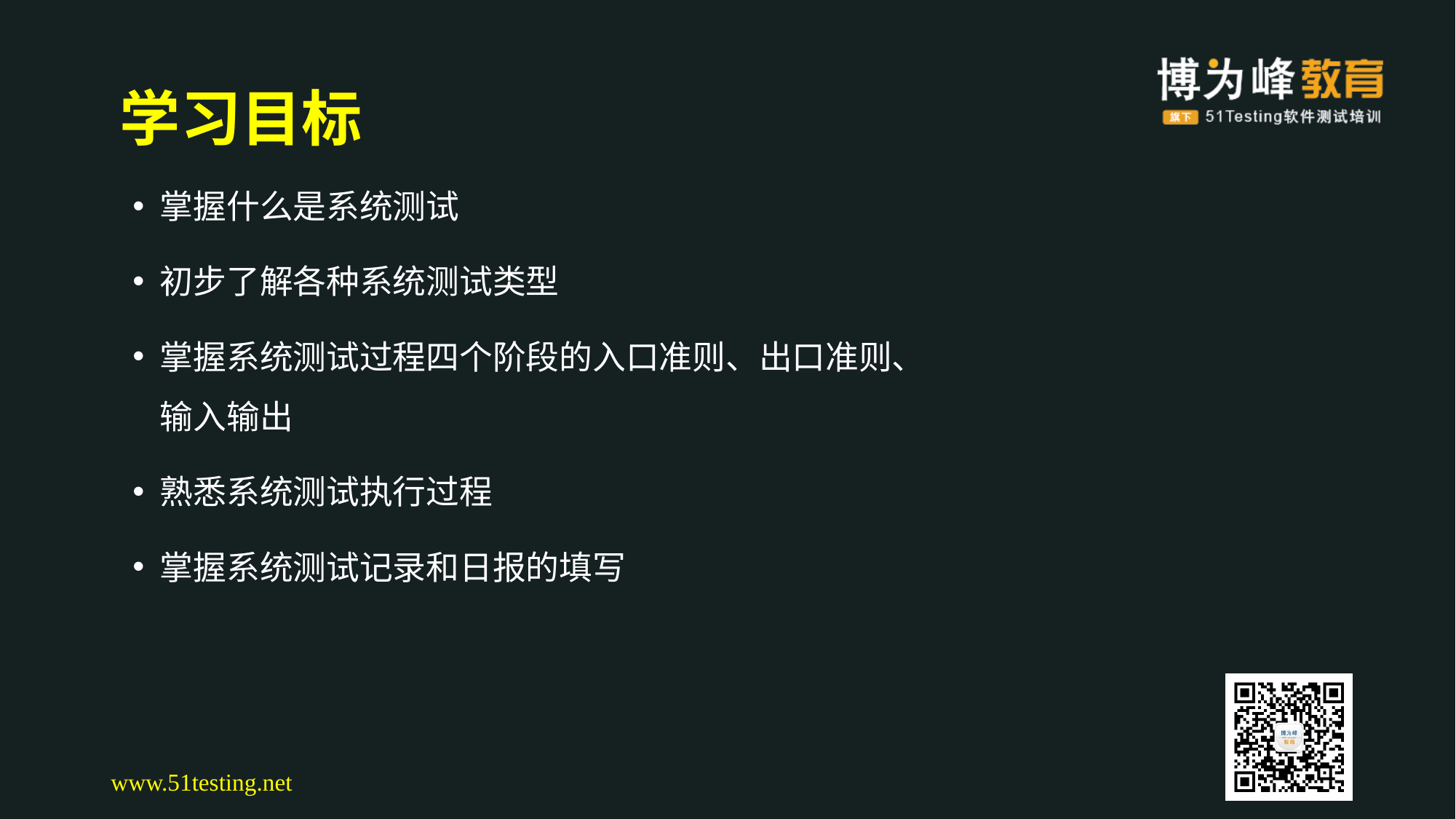

# 学习目标
掌握什么是系统测试
初步了解各种系统测试类型
掌握系统测试过程四个阶段的入口准则、出口准则、输入输出
熟悉系统测试执行过程
掌握系统测试记录和日报的填写

www.51testing.net